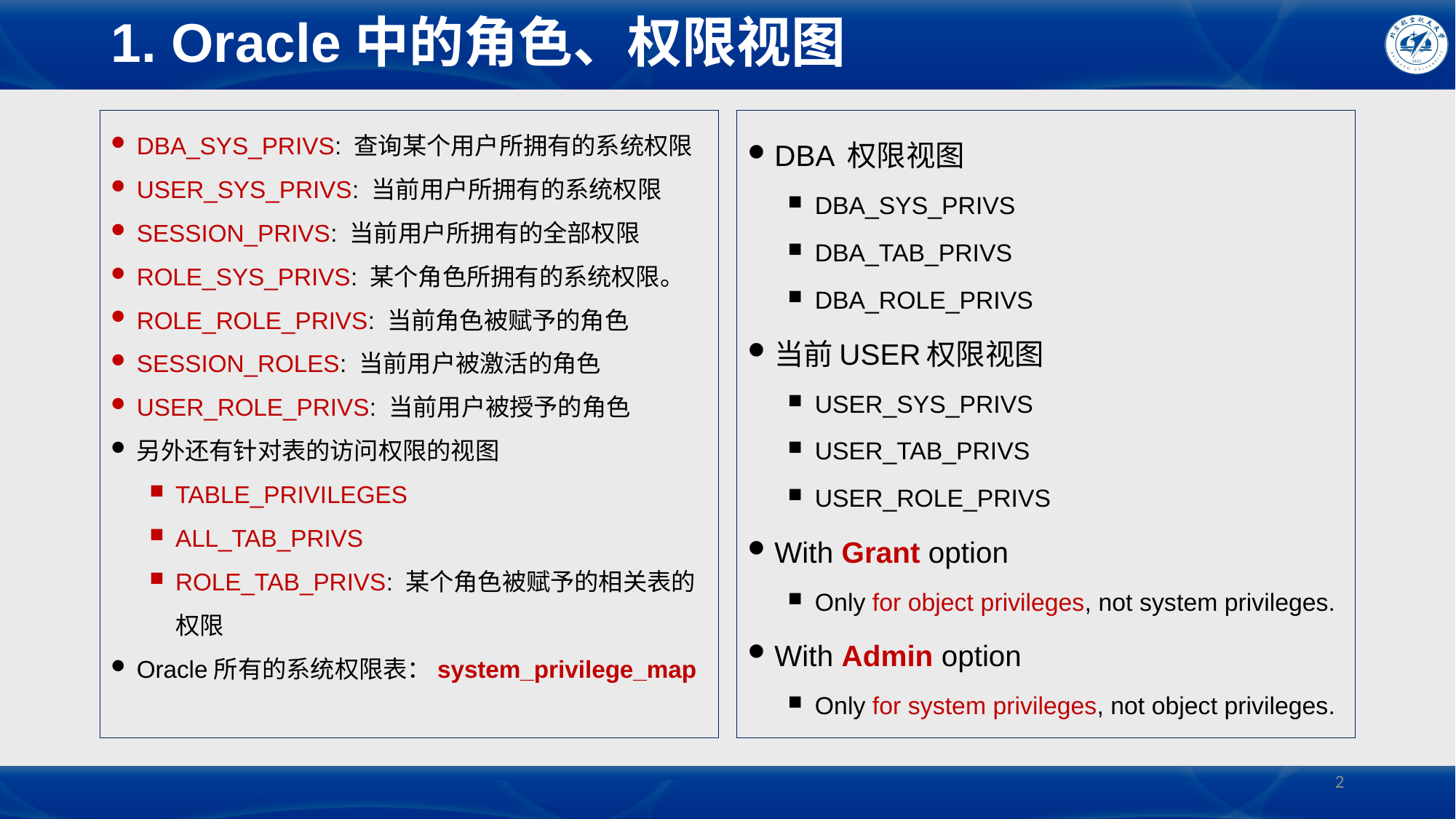

# 1. Oracle中的角色、权限视图
DBA_SYS_PRIVS: 查询某个用户所拥有的系统权限
USER_SYS_PRIVS: 当前用户所拥有的系统权限
SESSION_PRIVS: 当前用户所拥有的全部权限
ROLE_SYS_PRIVS: 某个角色所拥有的系统权限。
ROLE_ROLE_PRIVS: 当前角色被赋予的角色
SESSION_ROLES: 当前用户被激活的角色
USER_ROLE_PRIVS: 当前用户被授予的角色
另外还有针对表的访问权限的视图
TABLE_PRIVILEGES
ALL_TAB_PRIVS
ROLE_TAB_PRIVS: 某个角色被赋予的相关表的权限
Oracle所有的系统权限表：system_privilege_map
DBA 权限视图
DBA_SYS_PRIVS
DBA_TAB_PRIVS
DBA_ROLE_PRIVS
当前USER权限视图
USER_SYS_PRIVS
USER_TAB_PRIVS
USER_ROLE_PRIVS
With Grant option
Only for object privileges, not system privileges.
With Admin option
Only for system privileges, not object privileges.
2